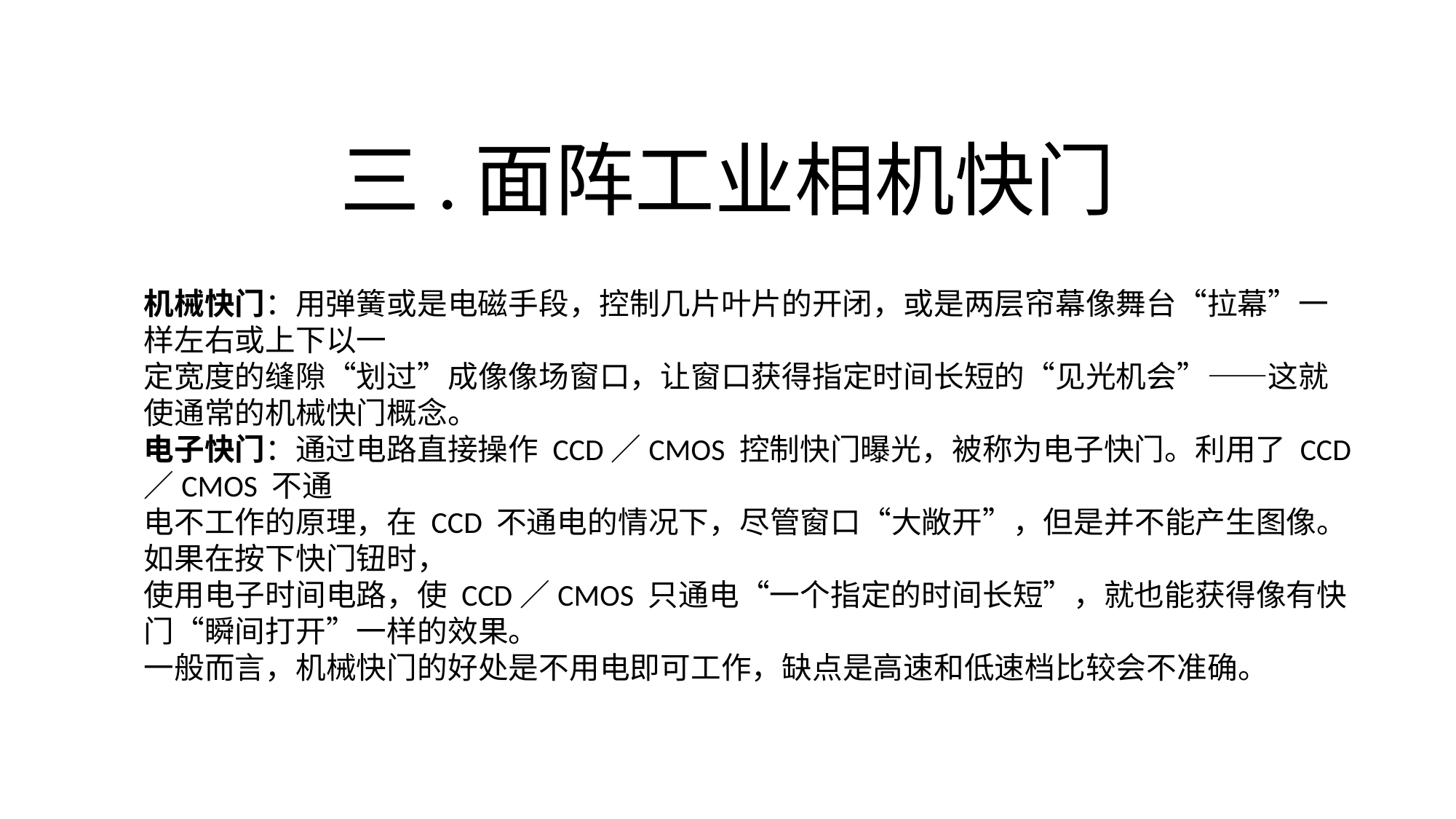

# 三.面阵工业相机快门
机械快门：用弹簧或是电磁手段，控制几片叶片的开闭，或是两层帘幕像舞台“拉幕”一样左右或上下以一
定宽度的缝隙“划过”成像像场窗口，让窗口获得指定时间长短的“见光机会”——这就使通常的机械快门概念。
电子快门：通过电路直接操作 CCD／CMOS 控制快门曝光，被称为电子快门。利用了 CCD／CMOS 不通
电不工作的原理，在 CCD 不通电的情况下，尽管窗口“大敞开”，但是并不能产生图像。如果在按下快门钮时，
使用电子时间电路，使 CCD／CMOS 只通电“一个指定的时间长短”，就也能获得像有快门“瞬间打开”一样的效果。
一般而言，机械快门的好处是不用电即可工作，缺点是高速和低速档比较会不准确。